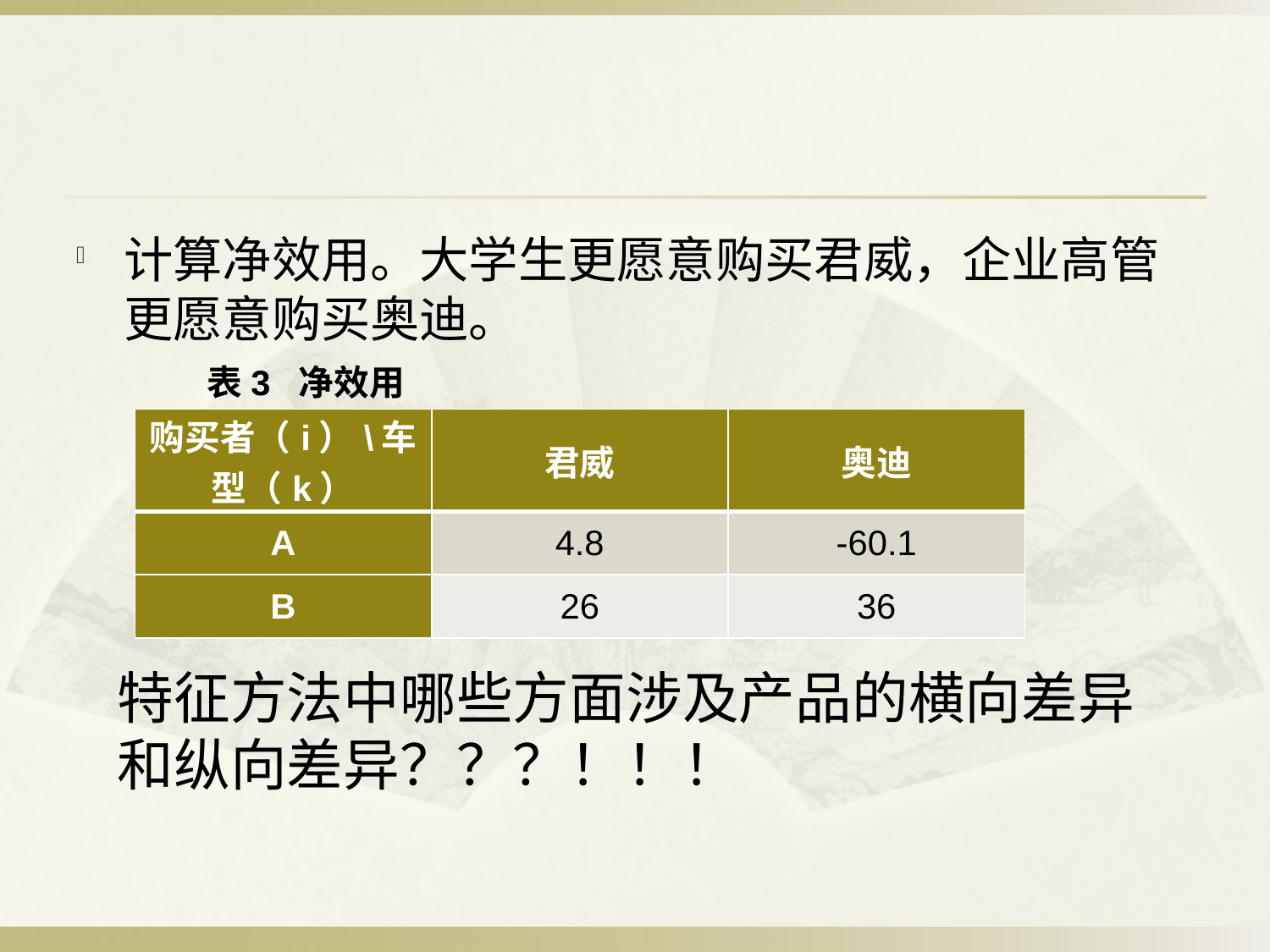

#
计算净效用。大学生更愿意购买君威，企业高管更愿意购买奥迪。
表3  净效用
| 购买者（i）\车型（k） | 君威 | 奥迪 |
| --- | --- | --- |
| A | 4.8 | -60.1 |
| B | 26 | 36 |
特征方法中哪些方面涉及产品的横向差异
和纵向差异？？？！！！